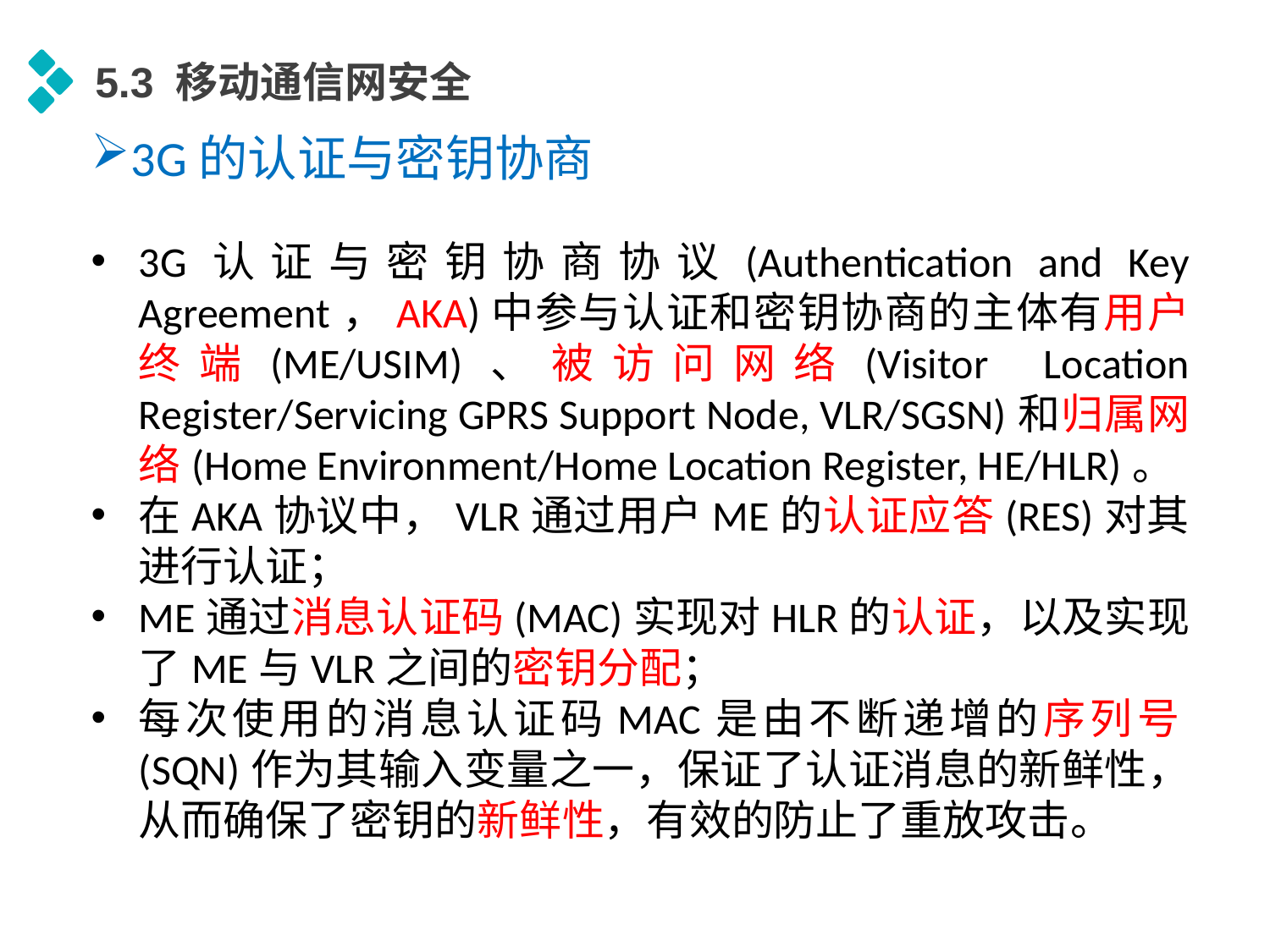

5.3 移动通信网安全

3G的认证与密钥协商
3G认证与密钥协商协议(Authentication and Key Agreement，AKA)中参与认证和密钥协商的主体有用户终端(ME/USIM)、被访问网络(Visitor  Location Register/Servicing GPRS Support Node, VLR/SGSN)和归属网络(Home Environment/Home Location Register, HE/HLR)。
在AKA协议中，VLR通过用户ME的认证应答(RES)对其进行认证；
ME通过消息认证码(MAC)实现对HLR的认证，以及实现了ME与VLR之间的密钥分配；
每次使用的消息认证码MAC是由不断递增的序列号(SQN)作为其输入变量之一，保证了认证消息的新鲜性，从而确保了密钥的新鲜性，有效的防止了重放攻击。